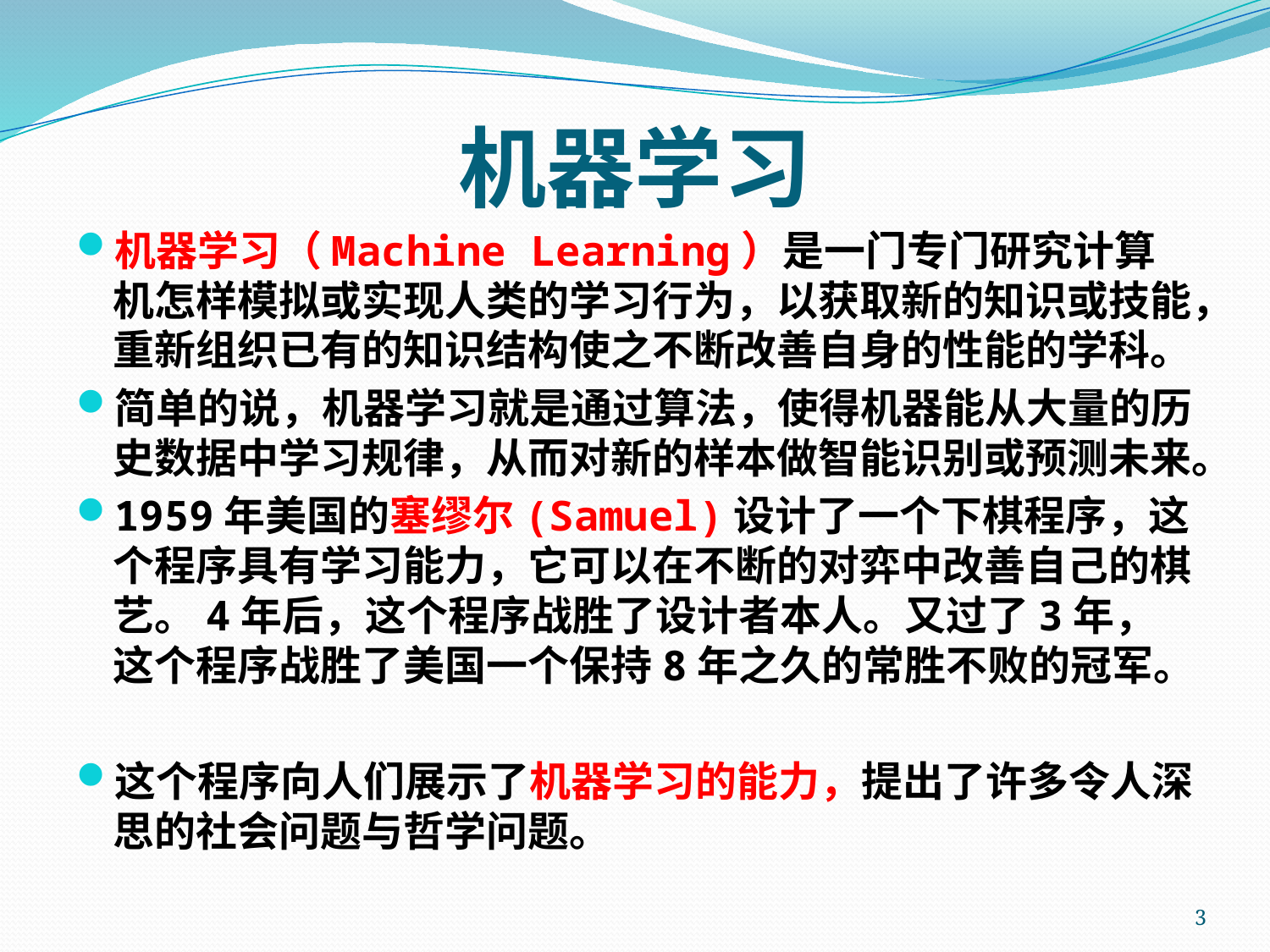

# 机器学习
机器学习（Machine Learning）是一门专门研究计算机怎样模拟或实现人类的学习行为，以获取新的知识或技能，重新组织已有的知识结构使之不断改善自身的性能的学科。
简单的说，机器学习就是通过算法，使得机器能从大量的历史数据中学习规律，从而对新的样本做智能识别或预测未来。
1959年美国的塞缪尔(Samuel)设计了一个下棋程序，这个程序具有学习能力，它可以在不断的对弈中改善自己的棋艺。4年后，这个程序战胜了设计者本人。又过了3年，这个程序战胜了美国一个保持8年之久的常胜不败的冠军。

这个程序向人们展示了机器学习的能力，提出了许多令人深思的社会问题与哲学问题。
3